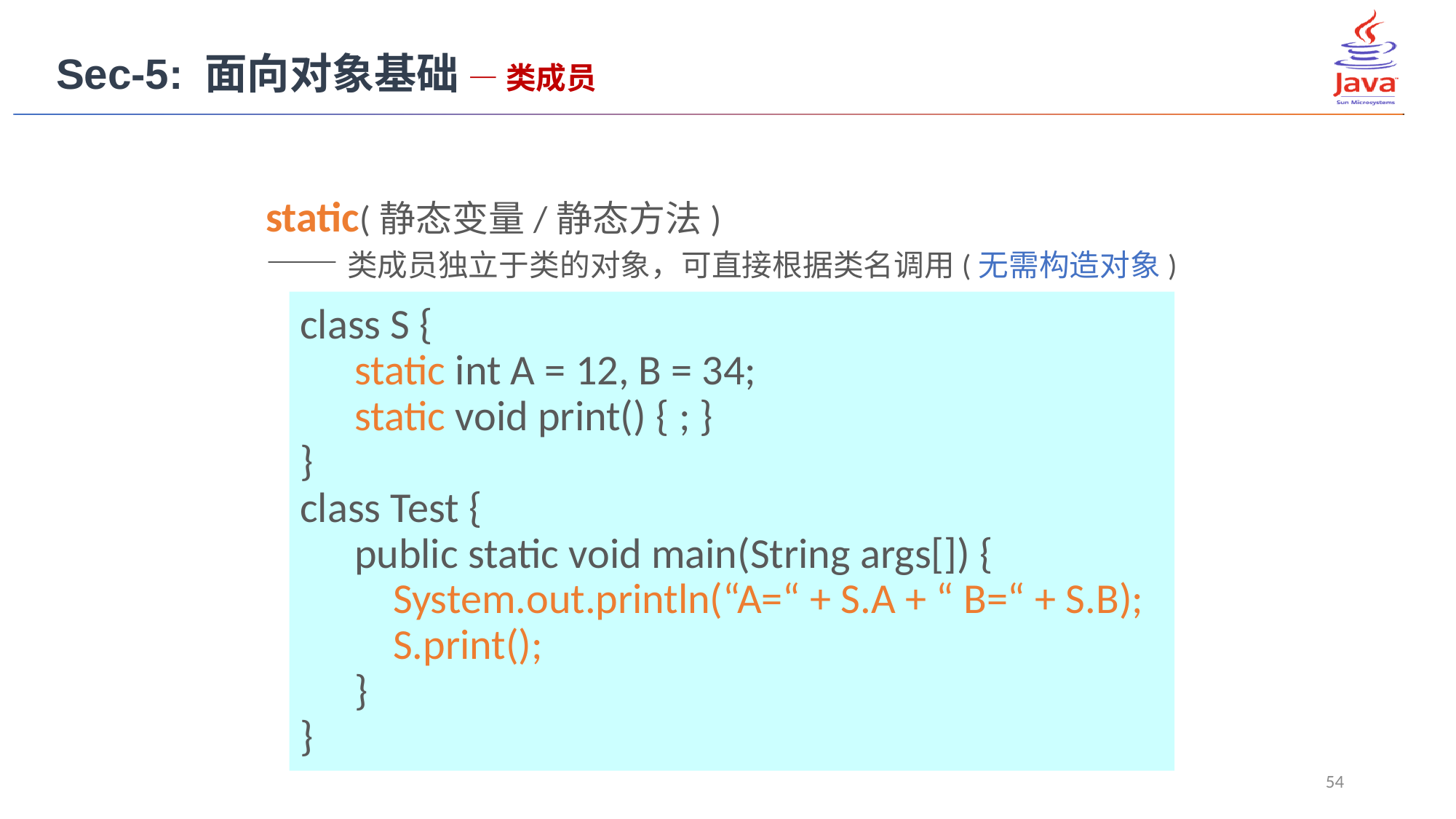

Sec-5: 面向对象基础 — 类成员
static(静态变量/静态方法)
——类成员独立于类的对象，可直接根据类名调用(无需构造对象)
class S {
	static int A = 12, B = 34;
	static void print() { ; }
}
class Test {
	public static void main(String args[]) {
	    System.out.println(“A=“ + S.A + “ B=“ + S.B);
	    S.print();
	}
}
54